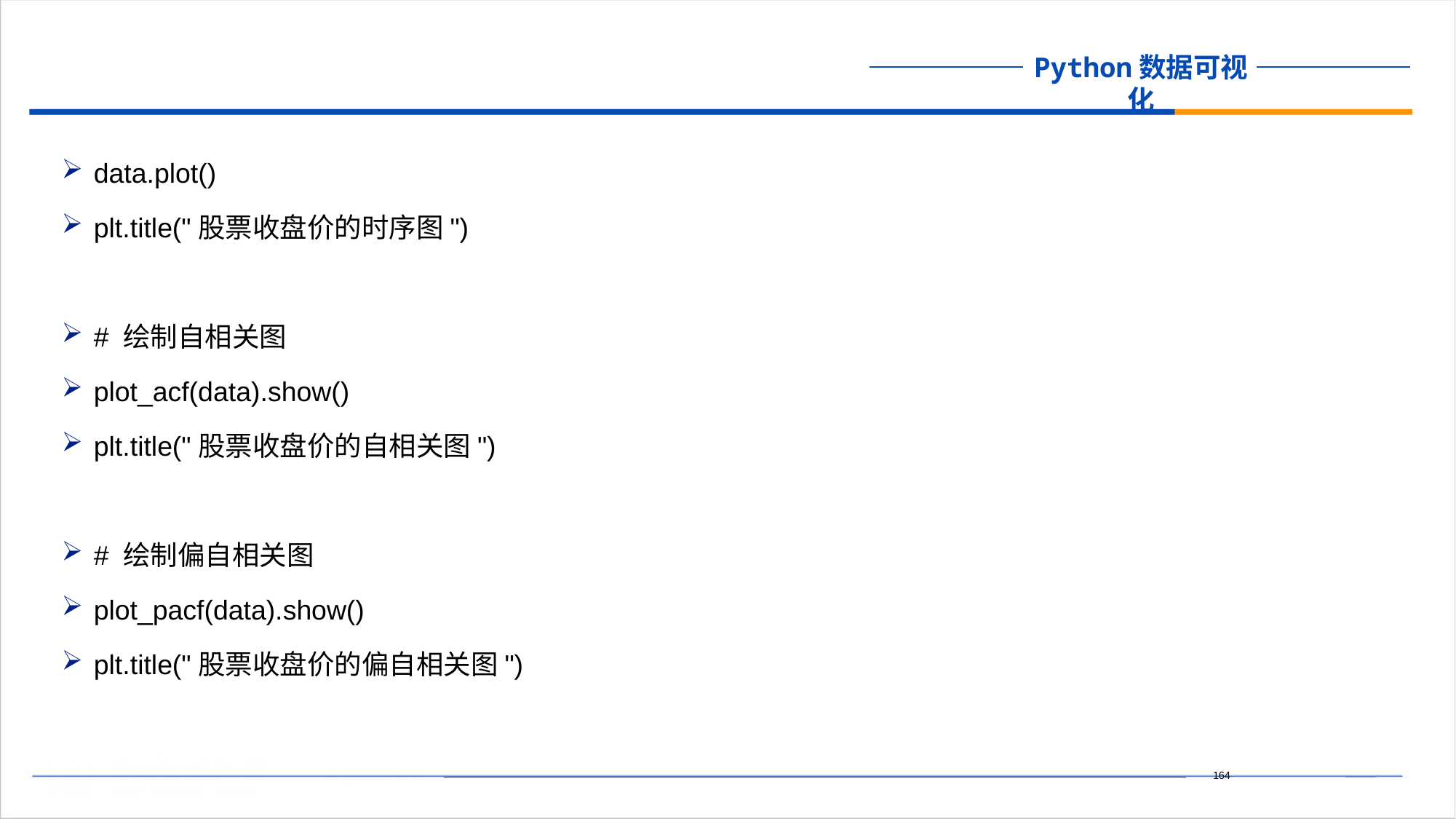

data.plot()
plt.title("股票收盘价的时序图")

# 绘制自相关图
plot_acf(data).show()
plt.title("股票收盘价的自相关图")

# 绘制偏自相关图
plot_pacf(data).show()
plt.title("股票收盘价的偏自相关图")